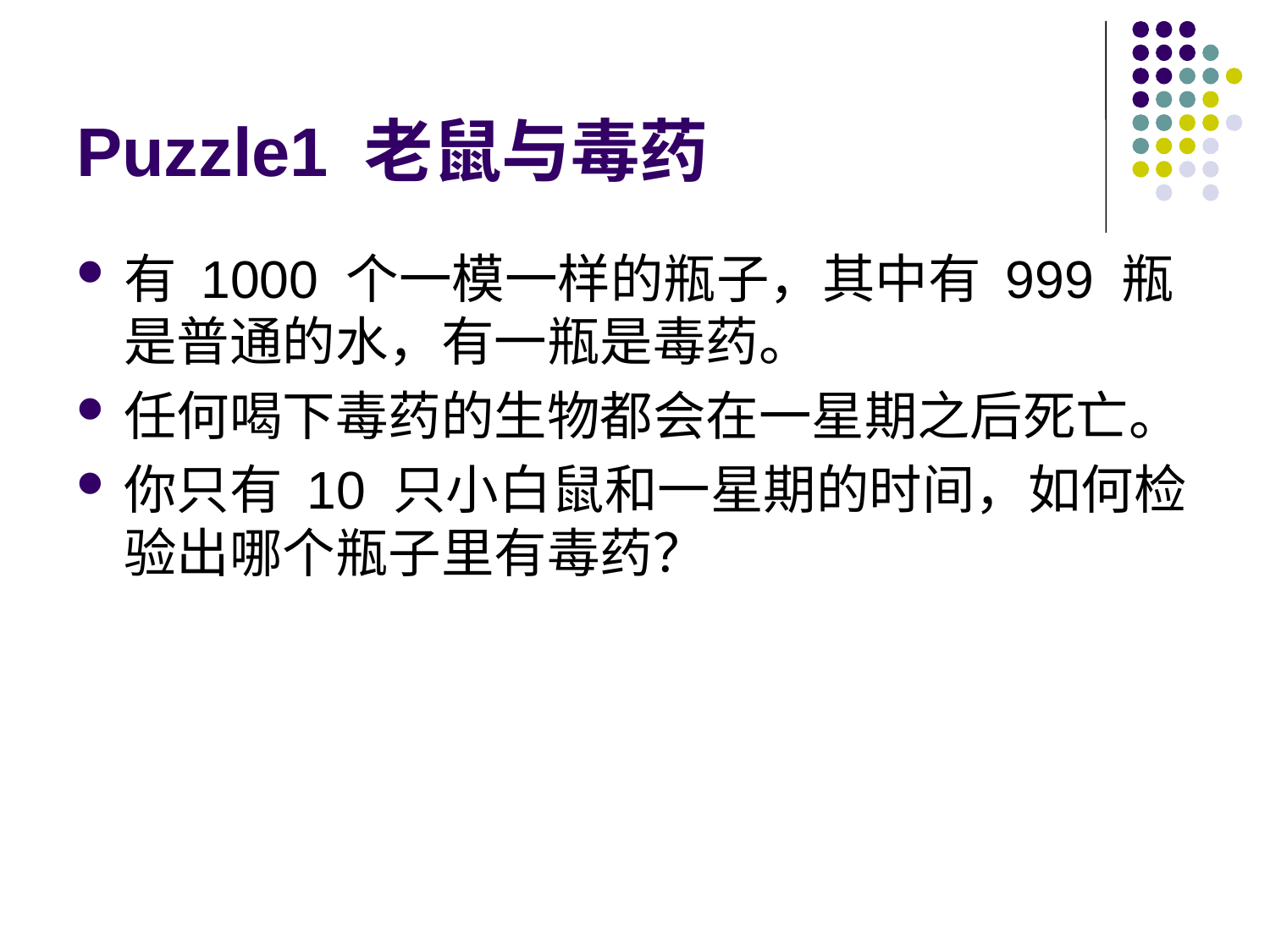

# Puzzle1 老鼠与毒药
有 1000 个一模一样的瓶子，其中有 999 瓶是普通的水，有一瓶是毒药。
任何喝下毒药的生物都会在一星期之后死亡。
你只有 10 只小白鼠和一星期的时间，如何检验出哪个瓶子里有毒药？